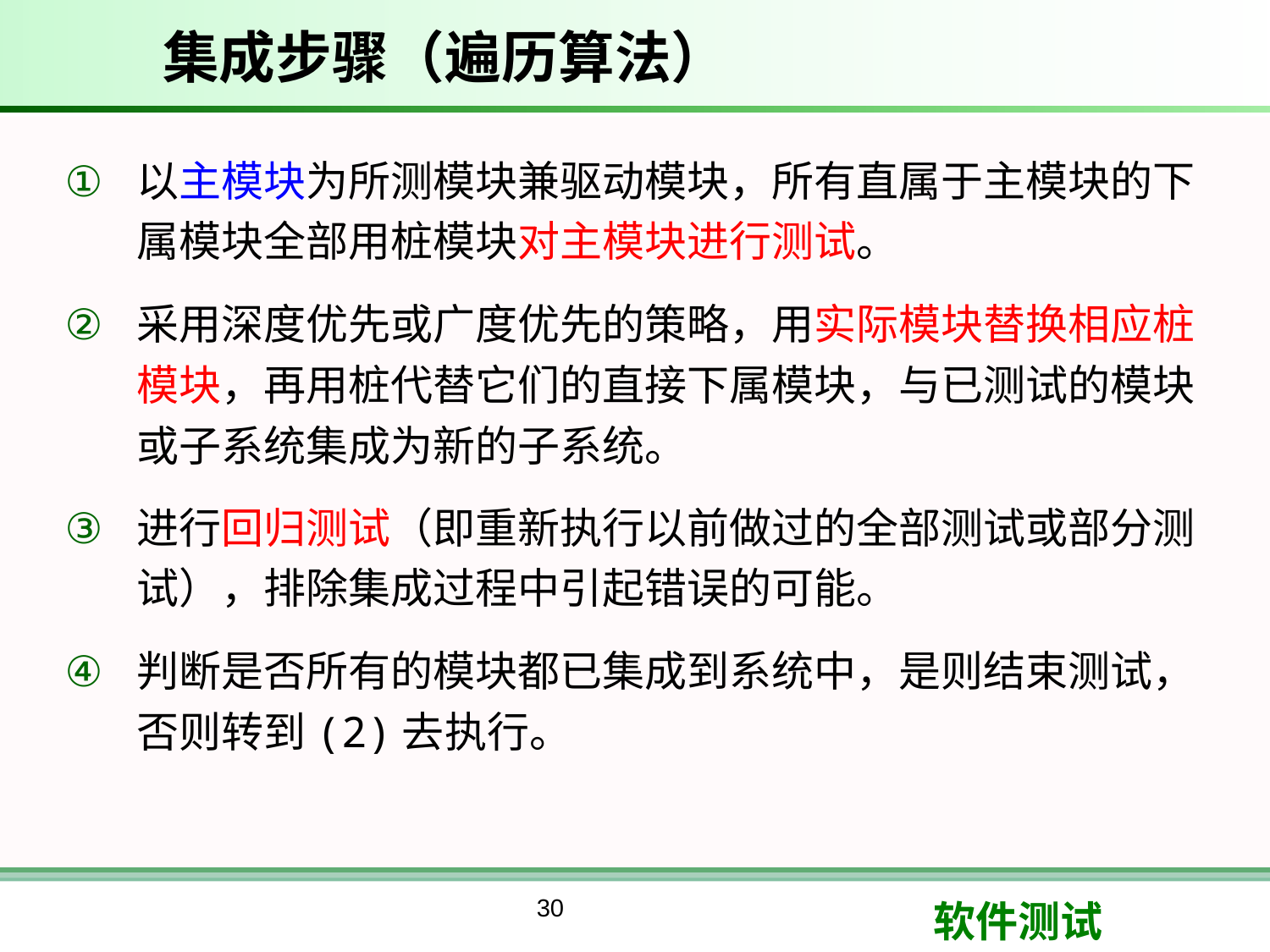

# 集成步骤（遍历算法）
以主模块为所测模块兼驱动模块，所有直属于主模块的下属模块全部用桩模块对主模块进行测试。
采用深度优先或广度优先的策略，用实际模块替换相应桩模块，再用桩代替它们的直接下属模块，与已测试的模块或子系统集成为新的子系统。
进行回归测试（即重新执行以前做过的全部测试或部分测试），排除集成过程中引起错误的可能。
判断是否所有的模块都已集成到系统中，是则结束测试，否则转到(2)去执行。

30